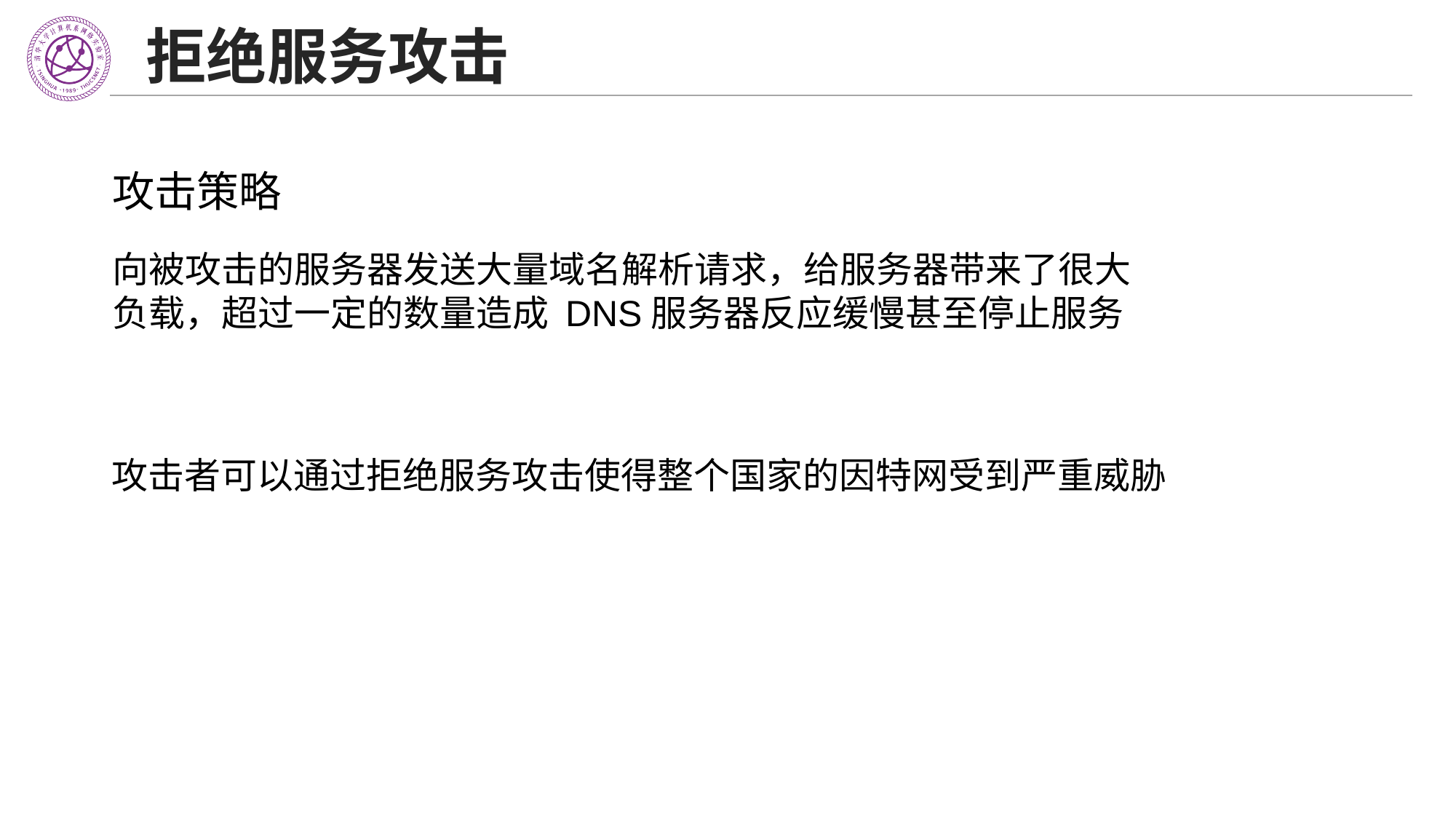

# 拒绝服务攻击

攻击策略

向被攻击的服务器发送大量域名解析请求，给服务器带来了很大负载，超过一定的数量造成 DNS服务器反应缓慢甚至停止服务

攻击者可以通过拒绝服务攻击使得整个国家的因特网受到严重威胁